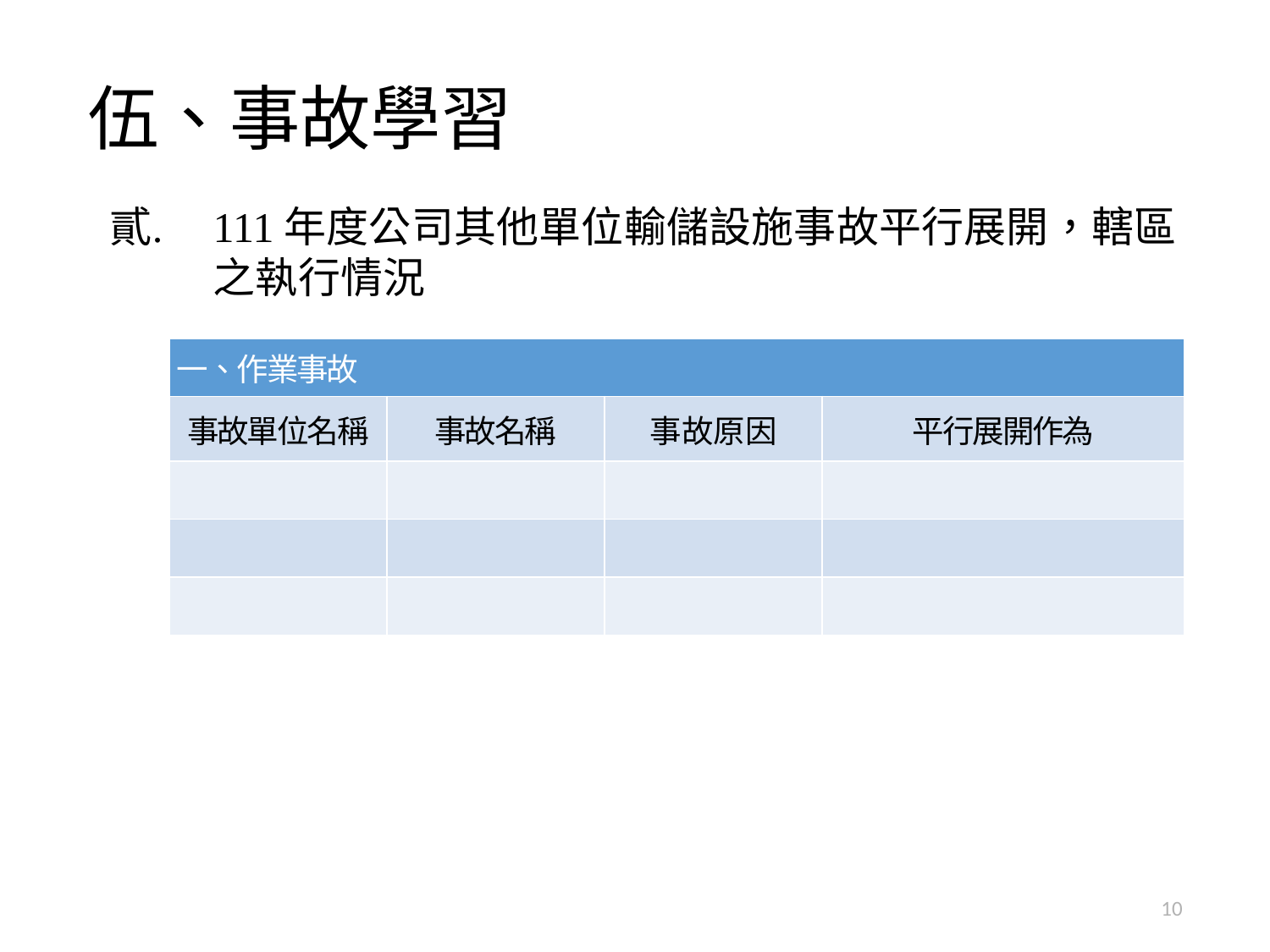

# 伍、事故學習
111年度公司其他單位輸儲設施事故平行展開，轄區之執行情況
| 一、作業事故 |  |  |  |
| --- | --- | --- | --- |
| 事故單位名稱 | 事故名稱 | 事故原因 | 平行展開作為 |
|  |  |  |  |
|  |  |  |  |
|  |  |  |  |
10